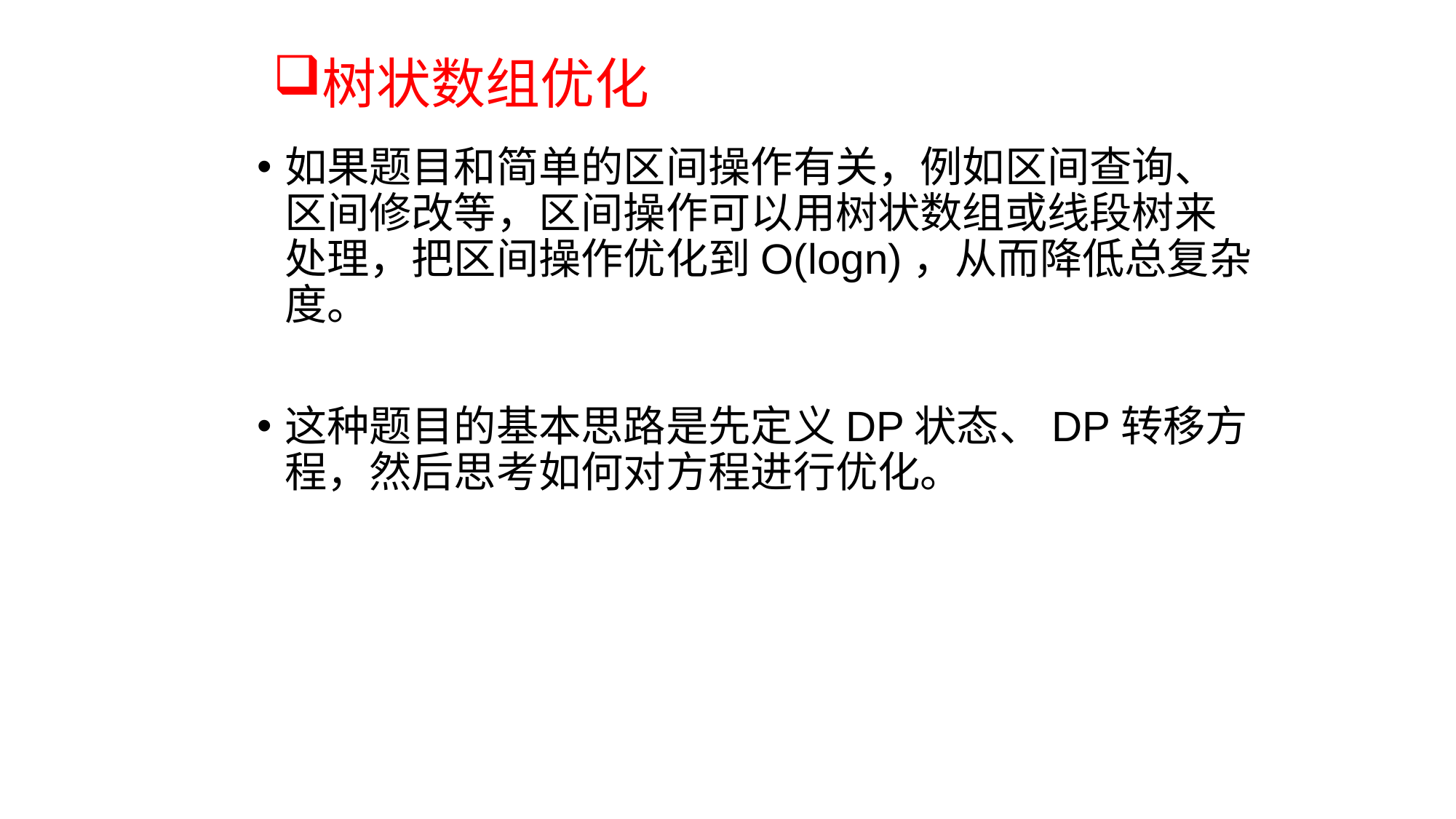

# 树状数组优化
如果题目和简单的区间操作有关，例如区间查询、区间修改等，区间操作可以用树状数组或线段树来处理，把区间操作优化到O(logn)，从而降低总复杂度。

这种题目的基本思路是先定义DP状态、DP转移方程，然后思考如何对方程进行优化。